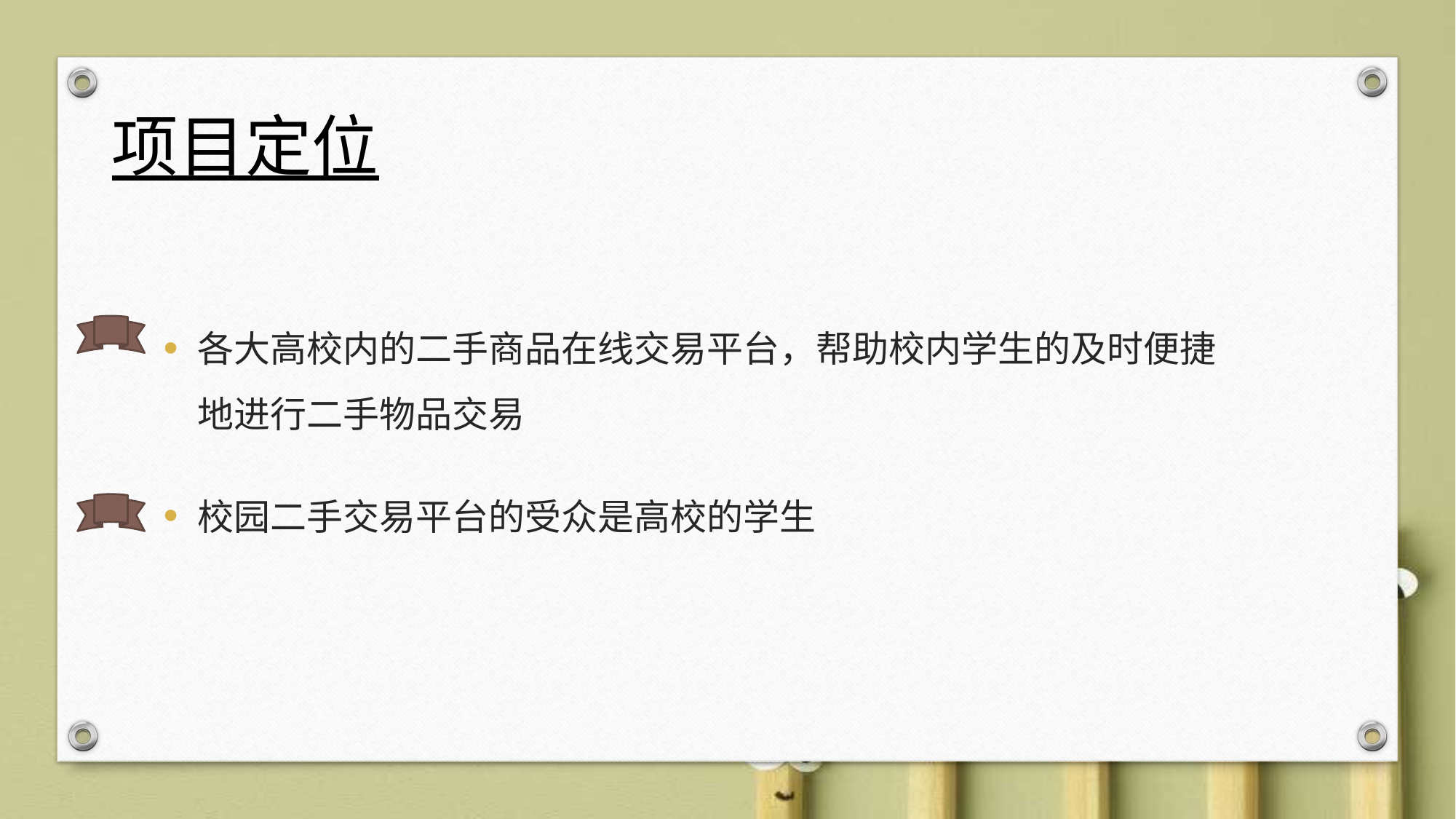

项目定位
各大高校内的二手商品在线交易平台，帮助校内学生的及时便捷地进行二手物品交易
校园二手交易平台的受众是高校的学生